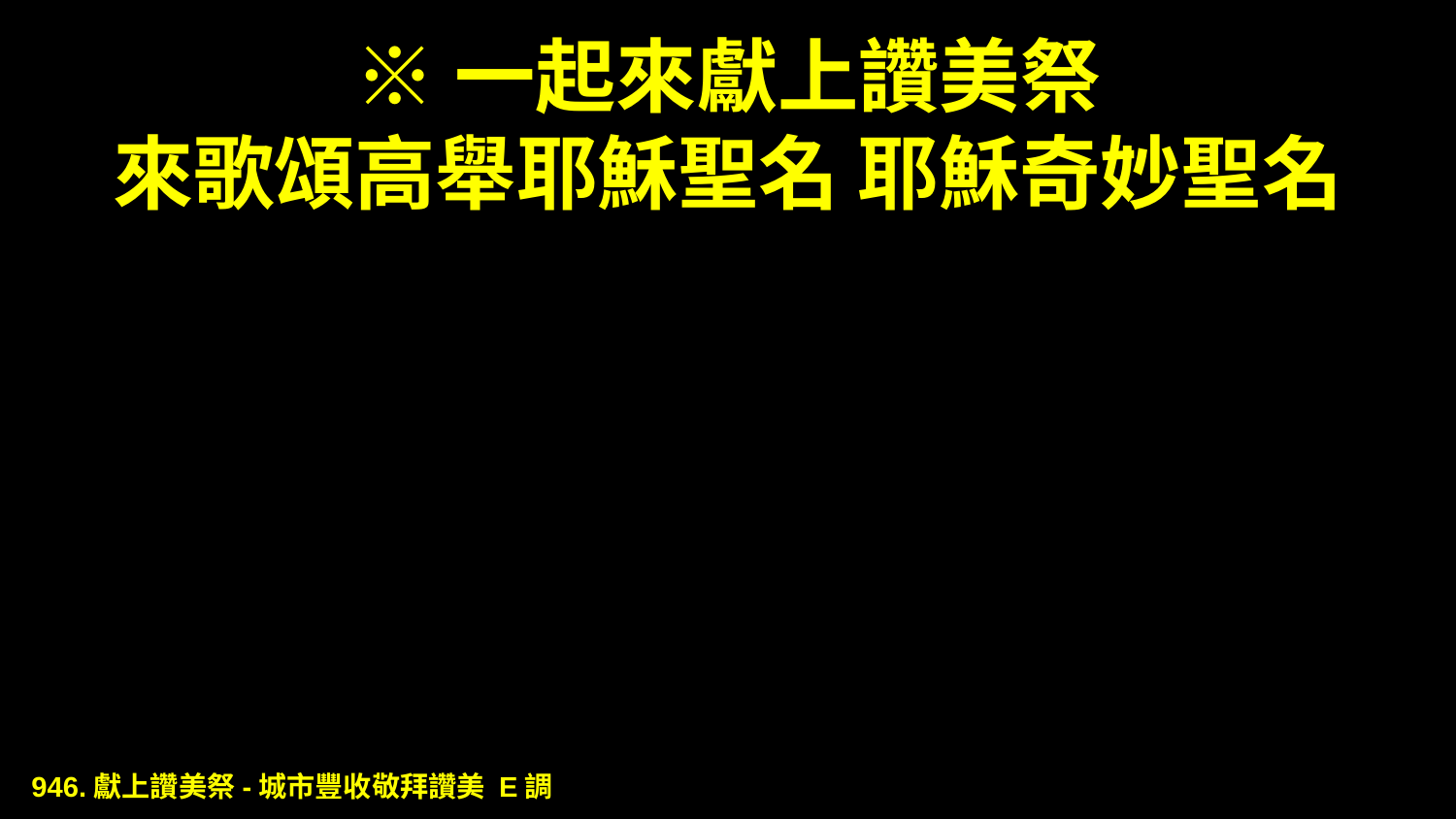

# ※一起來獻上讚美祭 來歌頌高舉耶穌聖名 耶穌奇妙聖名
946.獻上讚美祭-城市豐收敬拜讚美 E調